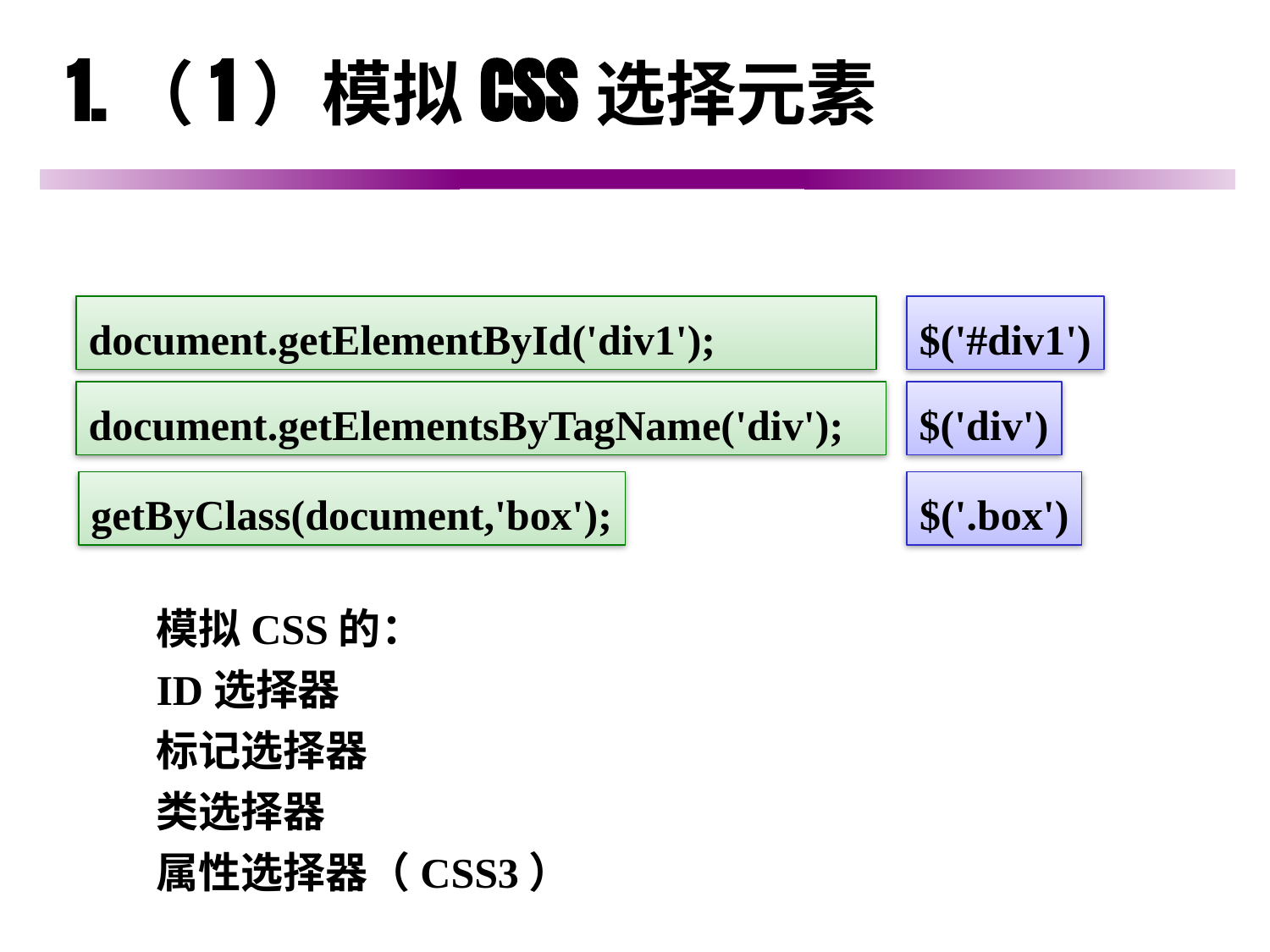

# 1.（1）模拟CSS选择元素
document.getElementById('div1');
$('#div1')
document.getElementsByTagName('div');
$('div')
getByClass(document,'box');
$('.box')
模拟CSS的：
ID选择器
标记选择器
类选择器
属性选择器（CSS3）